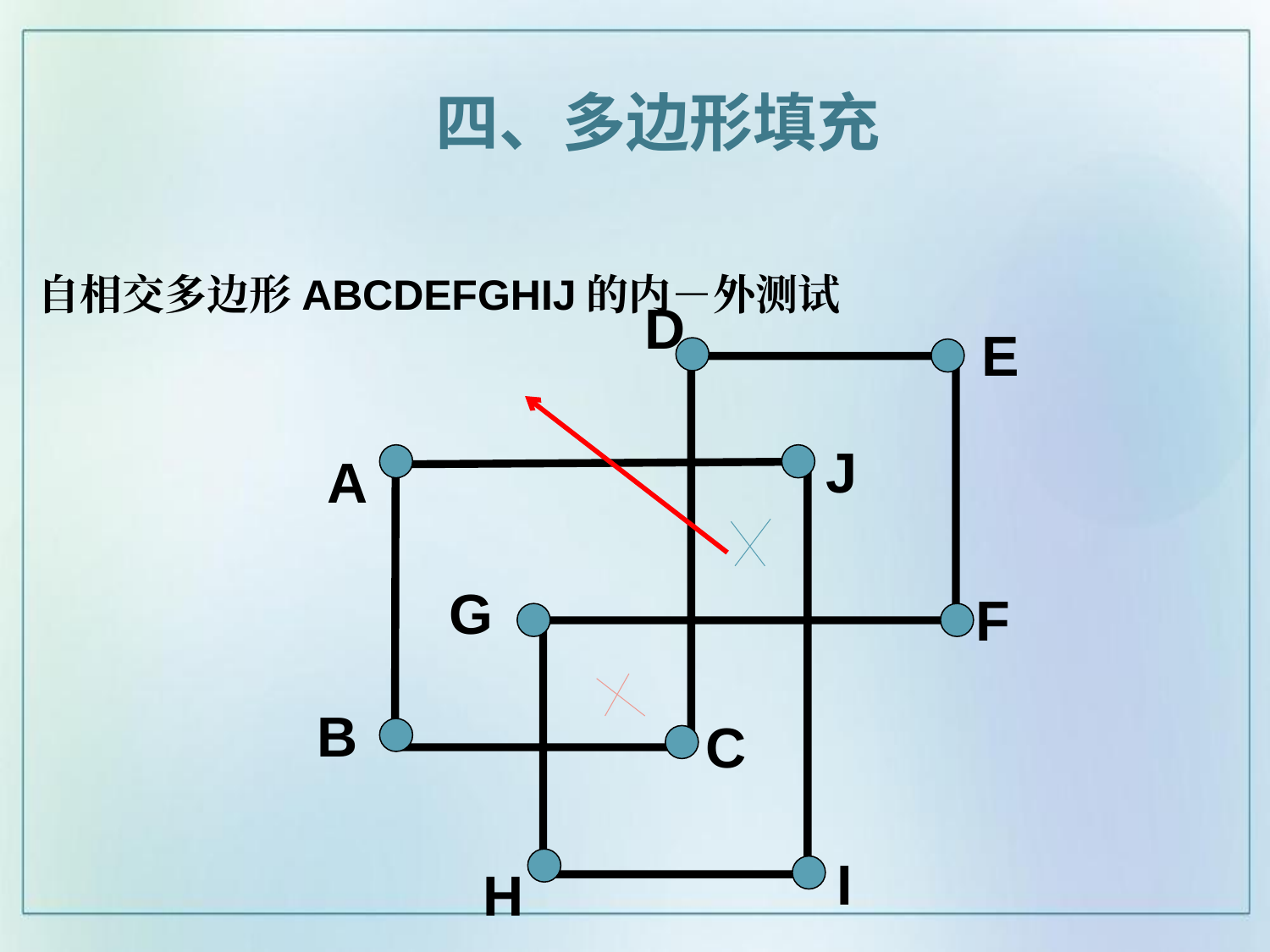

四、多边形填充
自相交多边形ABCDEFGHIJ的内－外测试
D
E

J
A

G
F

B
C

I

H